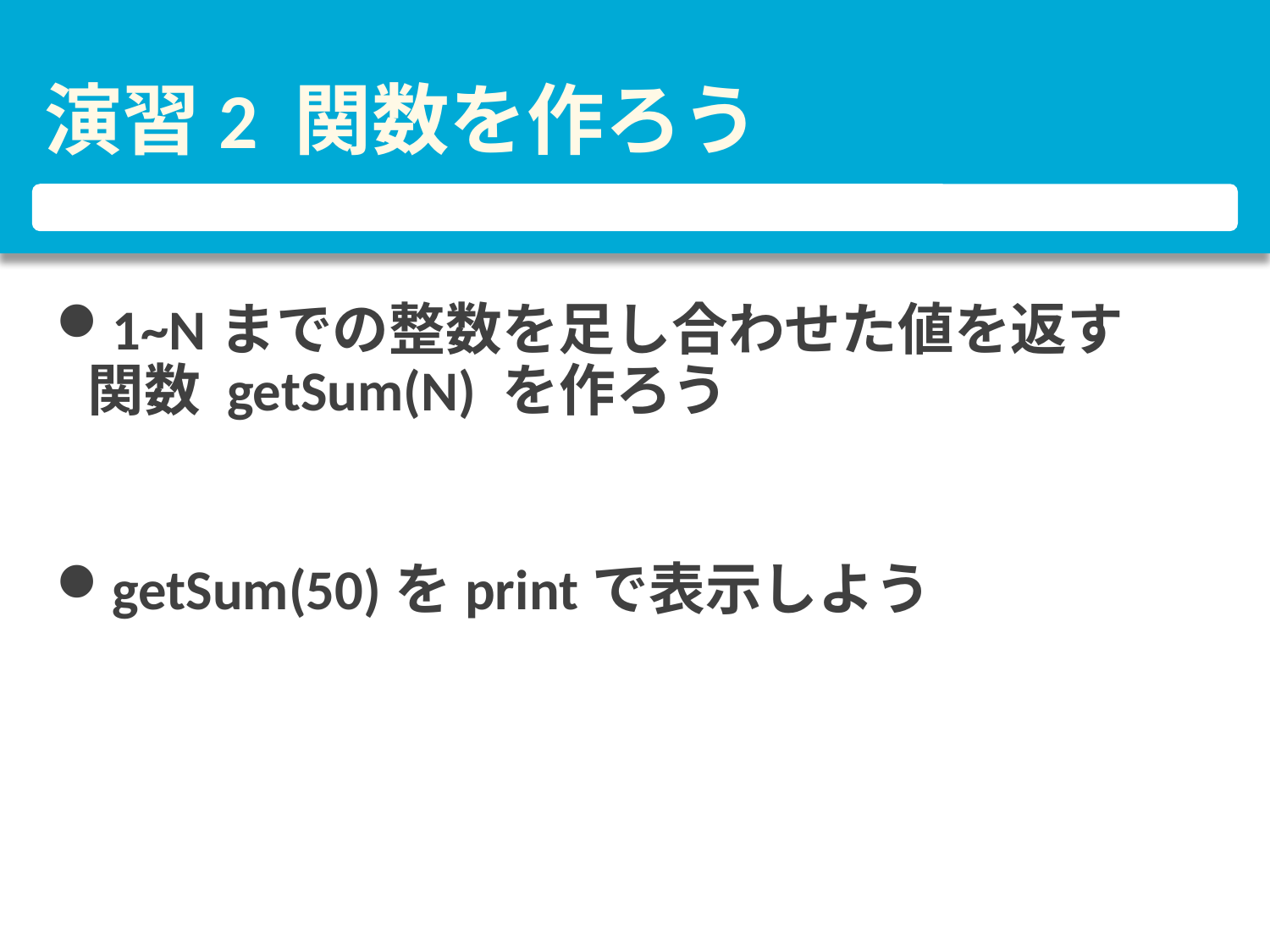

# 演習2 関数を作ろう
1~Nまでの整数を足し合わせた値を返す
関数 getSum(N) を作ろう

getSum(50)をprintで表示しよう